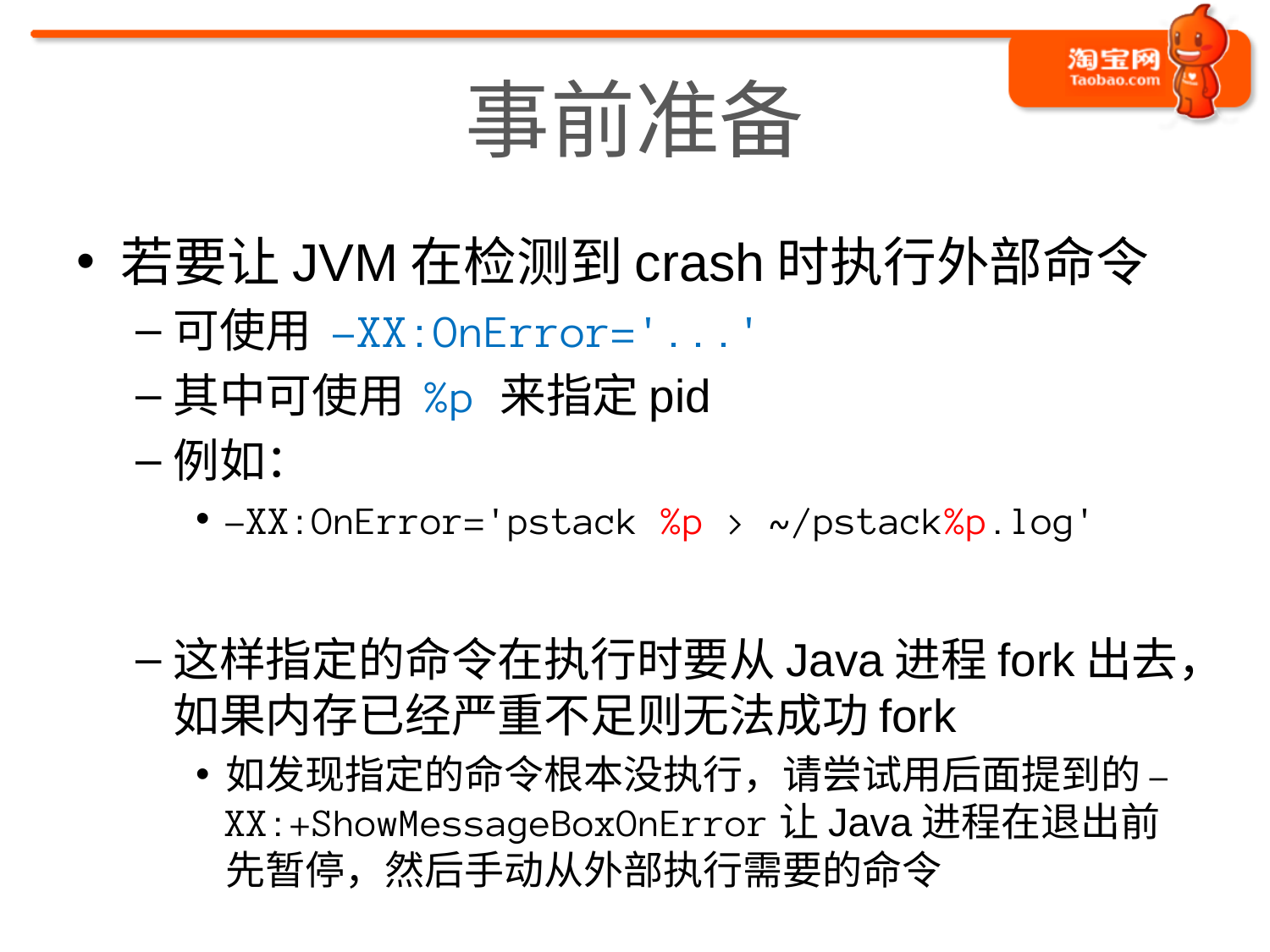

# 事前准备
若要让JVM在检测到crash时执行外部命令
可使用 -XX:OnError='...'
其中可使用 %p 来指定pid
例如：
-XX:OnError='pstack %p > ~/pstack%p.log'

这样指定的命令在执行时要从Java进程fork出去，如果内存已经严重不足则无法成功fork
如发现指定的命令根本没执行，请尝试用后面提到的-XX:+ShowMessageBoxOnError让Java进程在退出前先暂停，然后手动从外部执行需要的命令